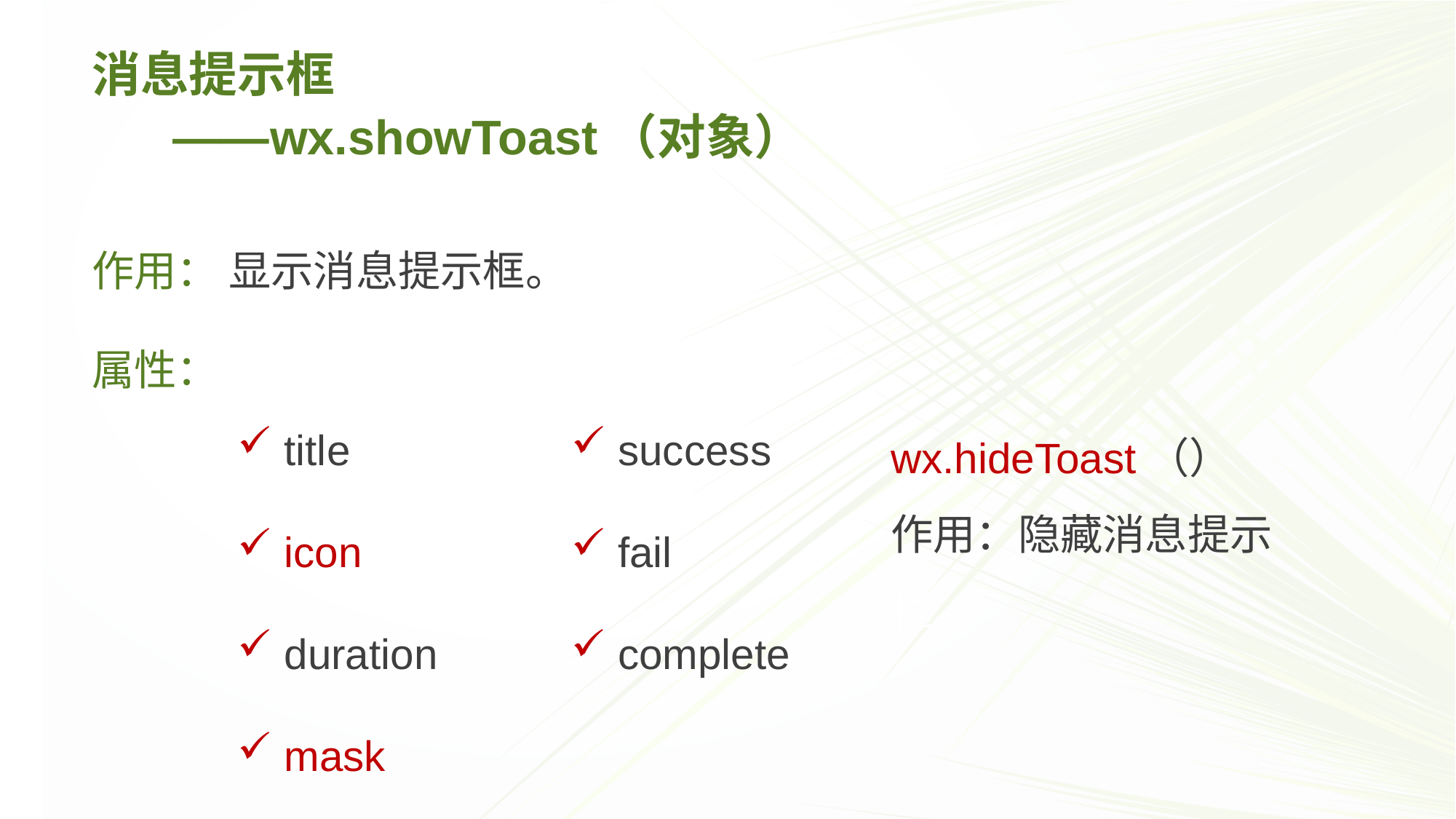

作用： 显示消息提示框。
消息提示框
      ——wx.showToast（对象）
属性：

wx.hideToast（）
作用：隐藏消息提示框。
 title
 icon
 duration
 mask
 success
 fail
 complete